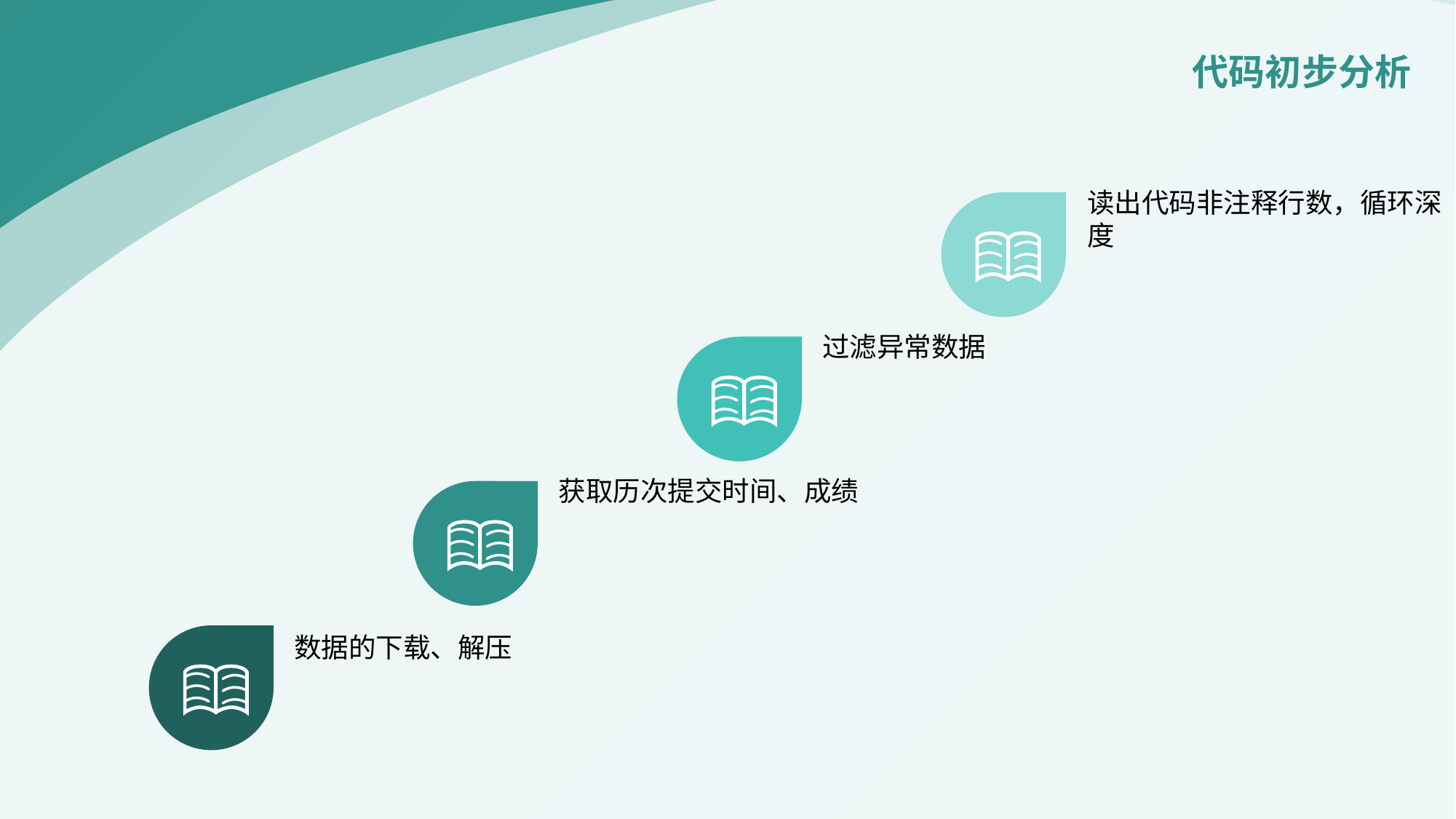

代码初步分析
读出代码非注释行数，循环深
度

过滤异常数据

获取历次提交时间、成绩

数据的下载、解压